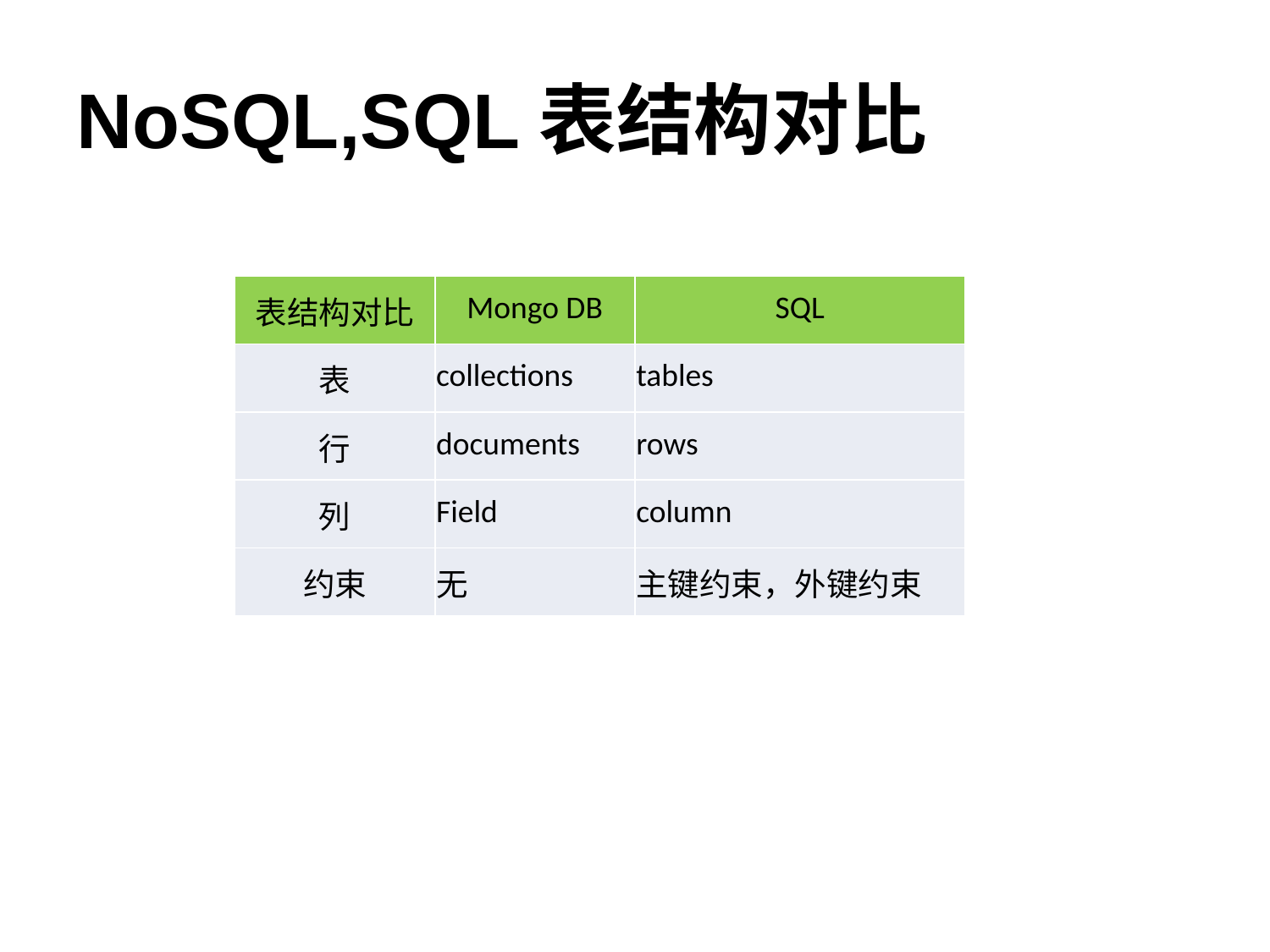

# NoSQL,SQL表结构对比
| 表结构对比 | Mongo DB | SQL |
| --- | --- | --- |
| 表 | collections | tables |
| 行 | documents | rows |
| 列 | Field | column |
| 约束 | 无 | 主键约束，外键约束 |